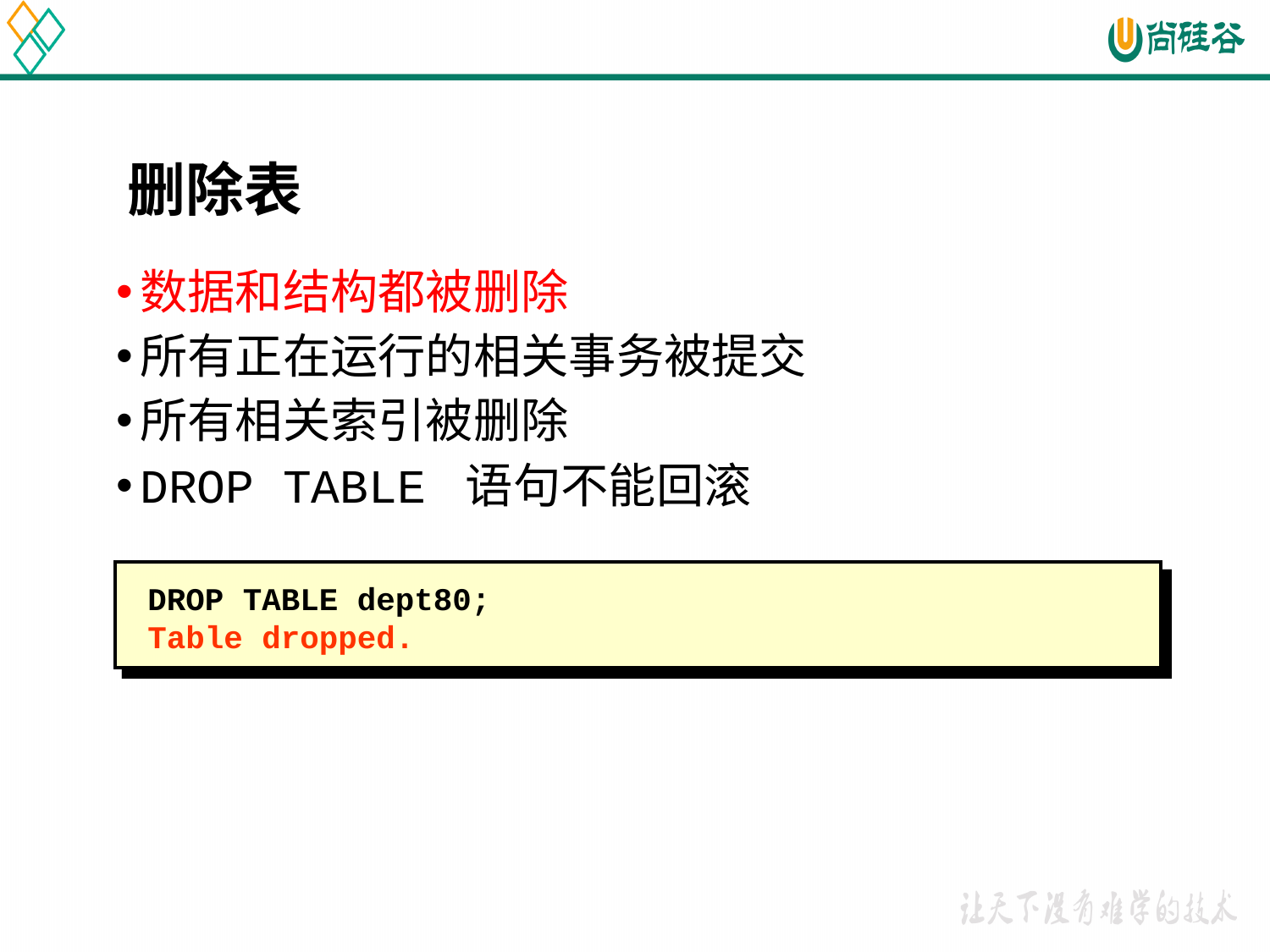

删除表
数据和结构都被删除
所有正在运行的相关事务被提交
所有相关索引被删除
DROP TABLE 语句不能回滚
DROP TABLE dept80;
Table dropped.